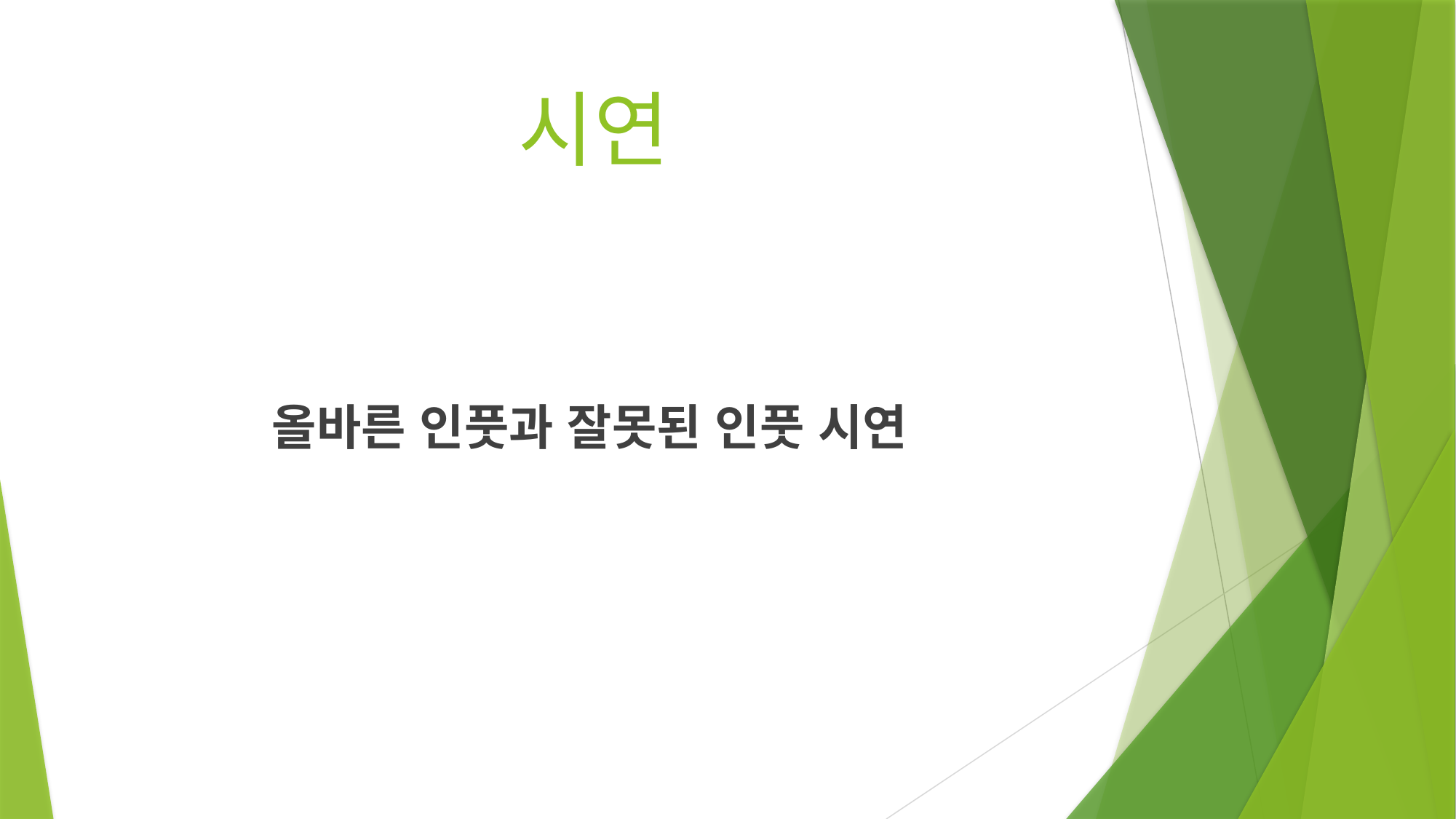

# 시연
올바른 인풋과 잘못된 인풋 시연